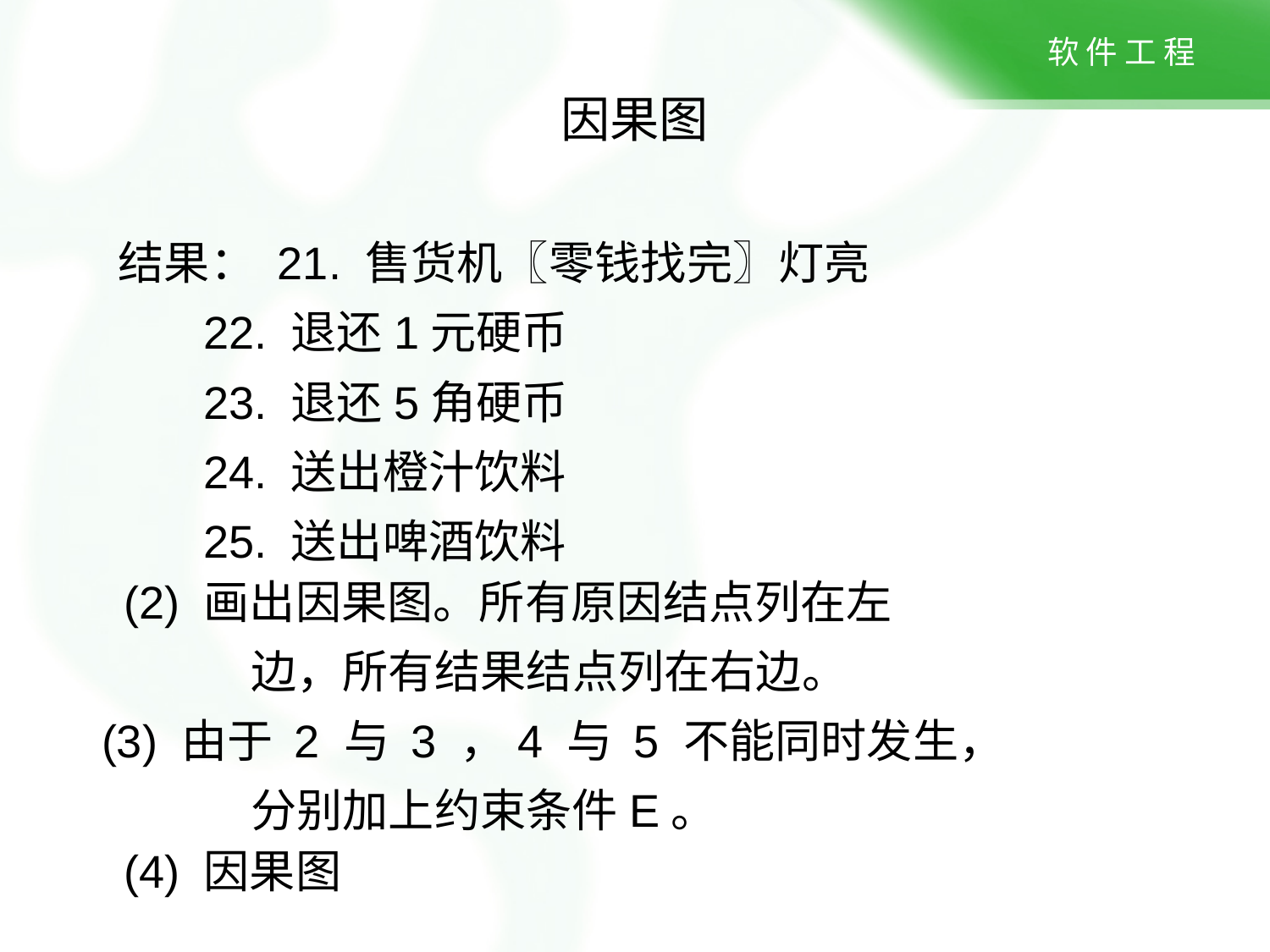

因果图
   结果： 21. 售货机〖零钱找完〗灯亮
          22. 退还1元硬币
          23. 退还5角硬币
          24. 送出橙汁饮料
          25. 送出啤酒饮料
(2) 画出因果图。所有原因结点列在左
		边，所有结果结点列在右边。
  (3) 由于 2 与 3 ，4 与 5 不能同时发生，
		分别加上约束条件E。
(4) 因果图